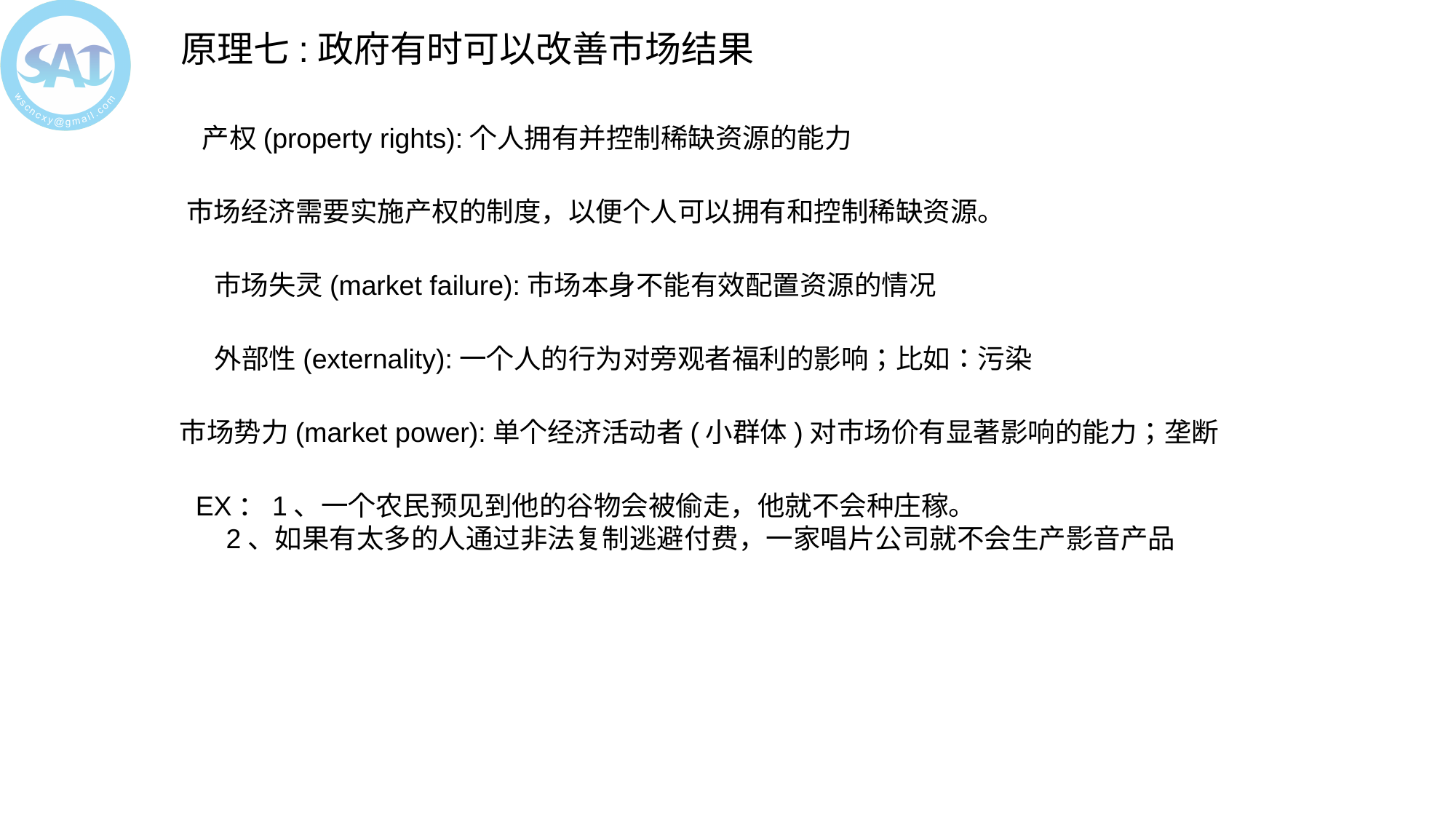

原理七:政府有时可以改善市场结果
产权(property rights):个人拥有并控制稀缺资源的能力
市场经济需要实施产权的制度，以便个人可以拥有和控制稀缺资源。
市场失灵(market failure):市场本身不能有效配置资源的情况
外部性(externality):一个人的行为对旁观者福利的影响；比如：污染
市场势力(market power):单个经济活动者(小群体)对市场价有显著影响的能力；垄断
EX：1、一个农民预见到他的谷物会被偷走，他就不会种庄稼。
    2、如果有太多的人通过非法复制逃避付费，一家唱片公司就不会生产影音产品